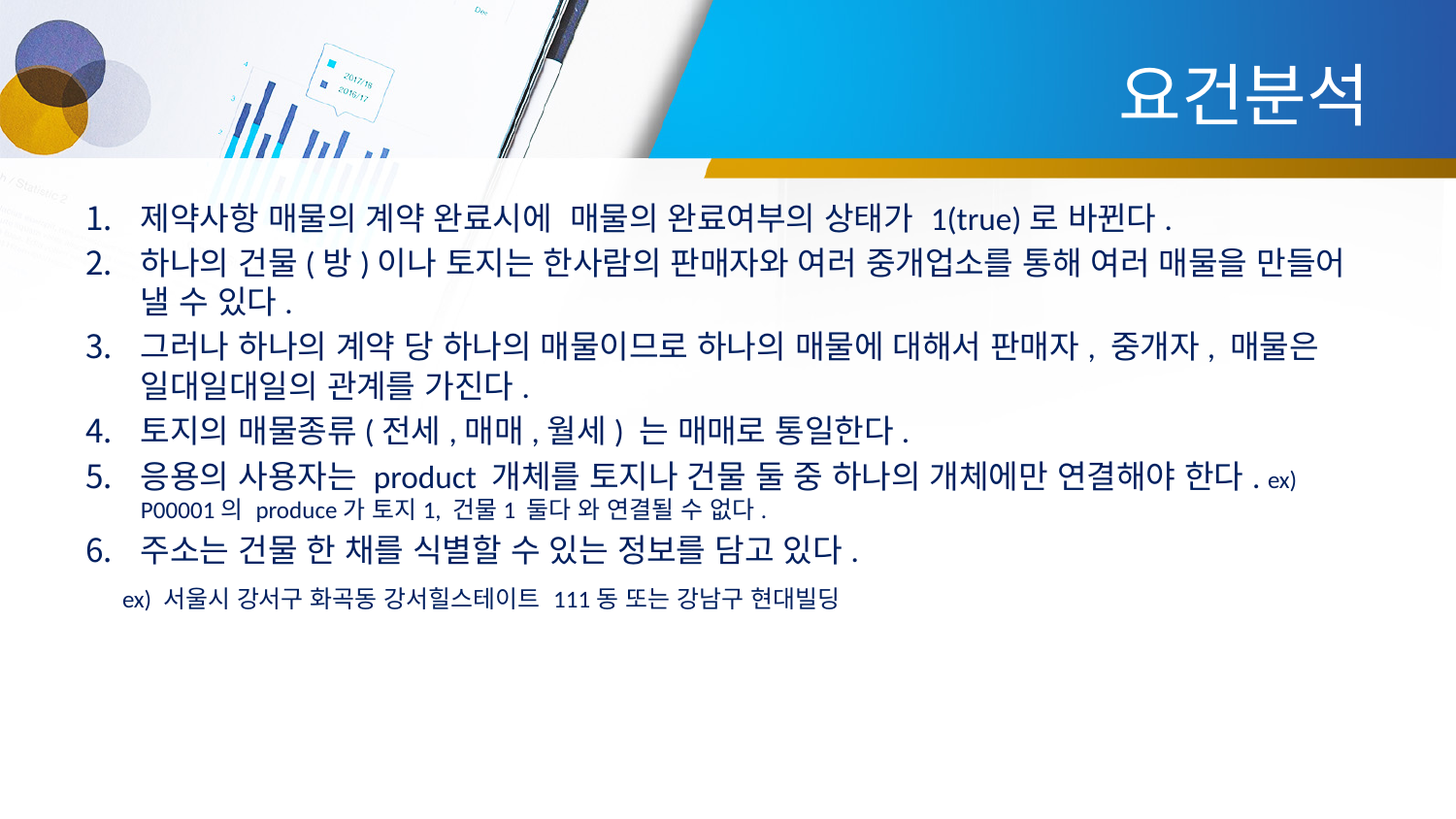

# 요건분석
제약사항 매물의 계약 완료시에  매물의 완료여부의 상태가 1(true)로 바뀐다.
하나의 건물(방)이나 토지는 한사람의 판매자와 여러 중개업소를 통해 여러 매물을 만들어 낼 수 있다.
그러나 하나의 계약 당 하나의 매물이므로 하나의 매물에 대해서 판매자, 중개자, 매물은 일대일대일의 관계를 가진다.
토지의 매물종류(전세,매매,월세) 는 매매로 통일한다.
응용의 사용자는 product 개체를 토지나 건물 둘 중 하나의 개체에만 연결해야 한다. ex) P00001의 produce가 토지1, 건물1 둘다 와 연결될 수 없다.
주소는 건물 한 채를 식별할 수 있는 정보를 담고 있다.
     ex) 서울시 강서구 화곡동 강서힐스테이트 111동 또는 강남구 현대빌딩